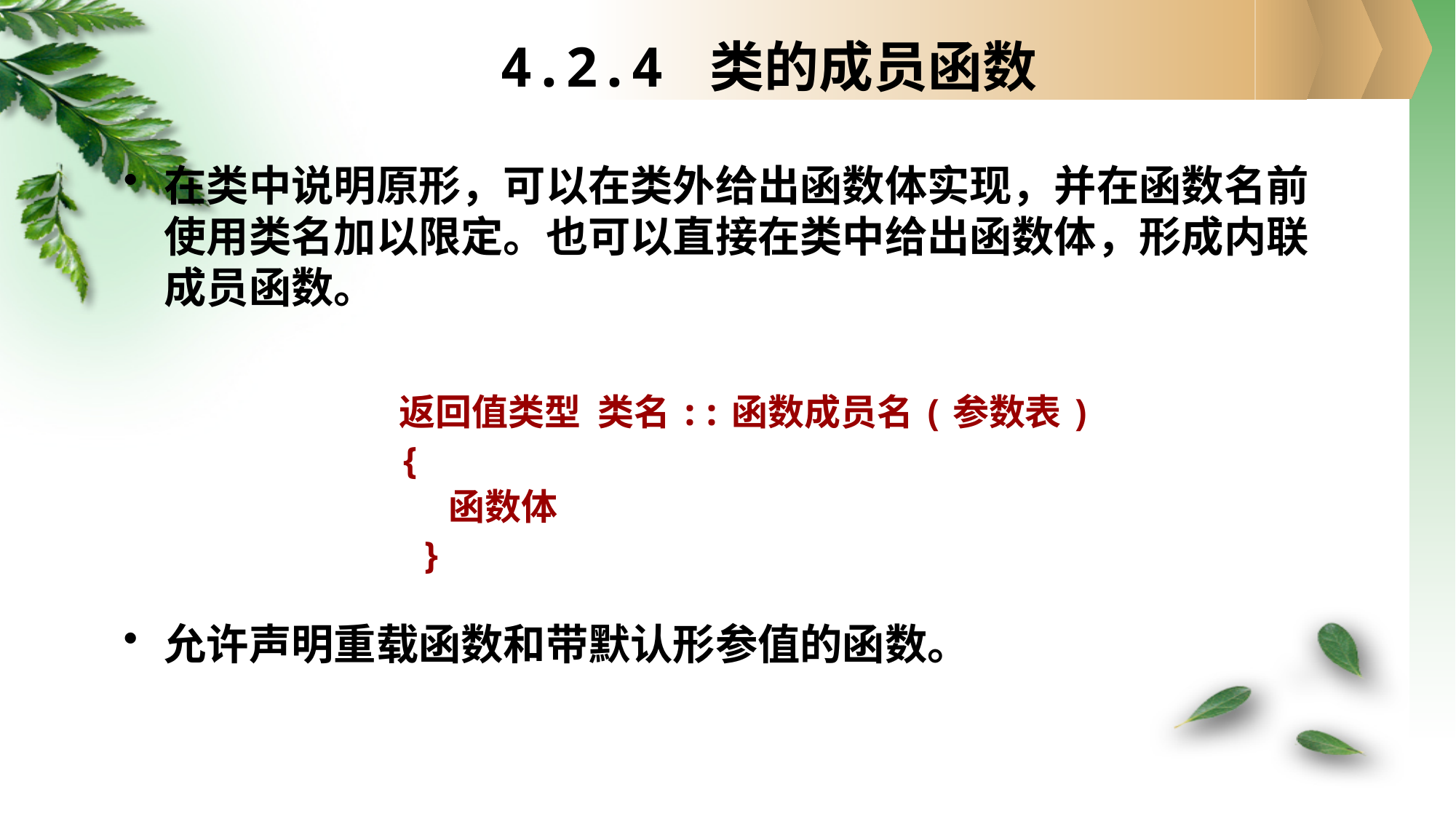

# 4.2.4 类的成员函数
在类中说明原形，可以在类外给出函数体实现，并在函数名前使用类名加以限定。也可以直接在类中给出函数体，形成内联成员函数。

允许声明重载函数和带默认形参值的函数。
返回值类型  类名::函数成员名(参数表)
{
     函数体
 }